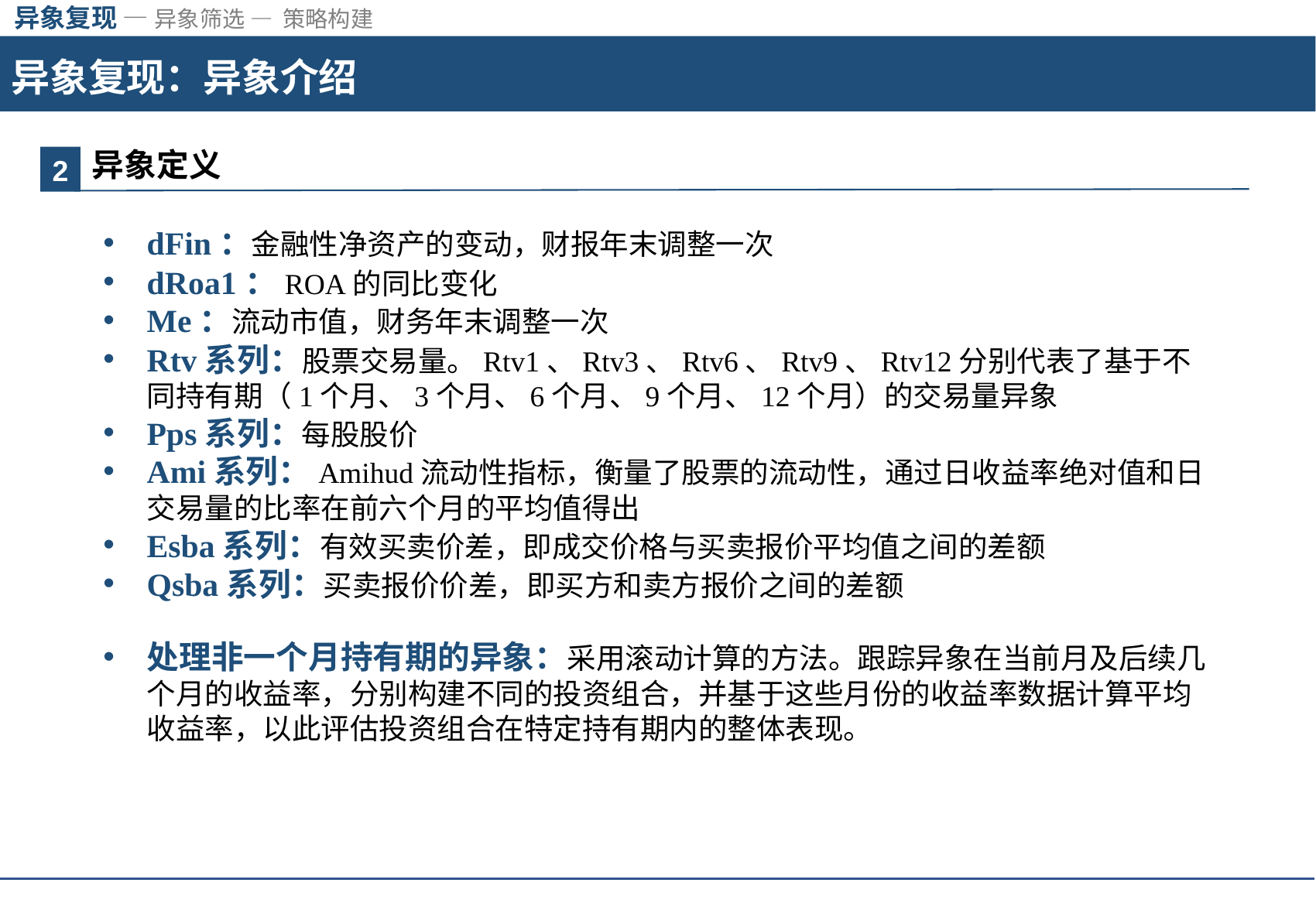

异象复现 — 异象筛选 —  策略构建

异象复现：异象介绍
异象定义
2
dFin：金融性净资产的变动，财报年末调整一次
dRoa1：ROA的同比变化
Me：流动市值，财务年末调整一次
Rtv系列：股票交易量。Rtv1、Rtv3、Rtv6、Rtv9、Rtv12分别代表了基于不同持有期（1个月、3个月、6个月、9个月、12个月）的交易量异象
Pps系列：每股股价
Ami系列：Amihud流动性指标，衡量了股票的流动性，通过日收益率绝对值和日交易量的比率在前六个月的平均值得出
Esba系列：有效买卖价差，即成交价格与买卖报价平均值之间的差额
Qsba系列：买卖报价价差，即买方和卖方报价之间的差额

处理非一个月持有期的异象：采用滚动计算的方法。跟踪异象在当前月及后续几个月的收益率，分别构建不同的投资组合，并基于这些月份的收益率数据计算平均收益率，以此评估投资组合在特定持有期内的整体表现。